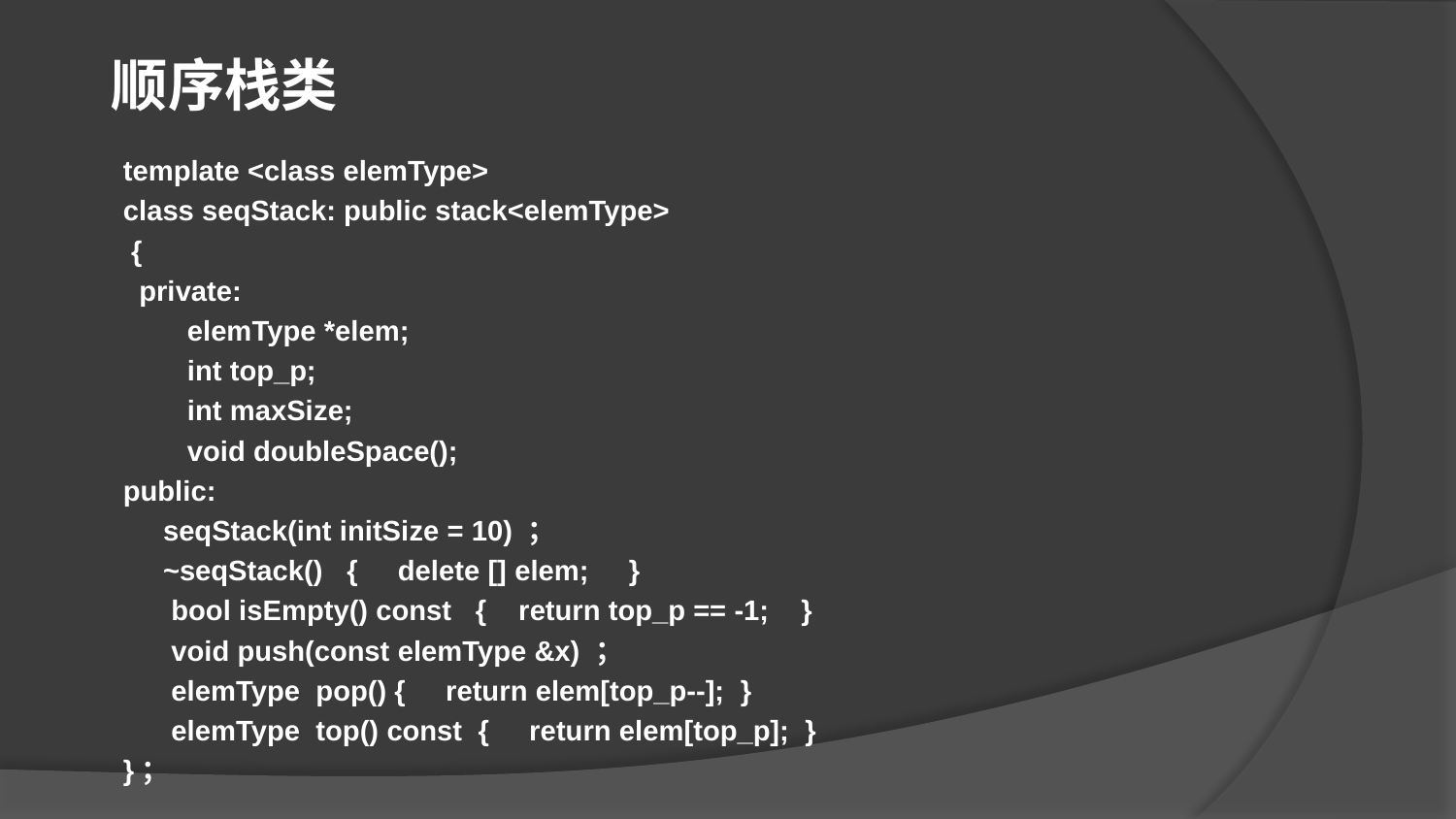

顺序栈类
template <class elemType>
class seqStack: public stack<elemType>
 {
  private:
        elemType *elem;
        int top_p;
        int maxSize;
        void doubleSpace();
public:
     seqStack(int initSize = 10) ；
     ~seqStack()   {     delete [] elem;     }
      bool isEmpty() const   {    return top_p == -1;    }
      void push(const elemType &x) ；
      elemType  pop() {     return elem[top_p--];  }
      elemType  top() const  {     return elem[top_p];  }
}；